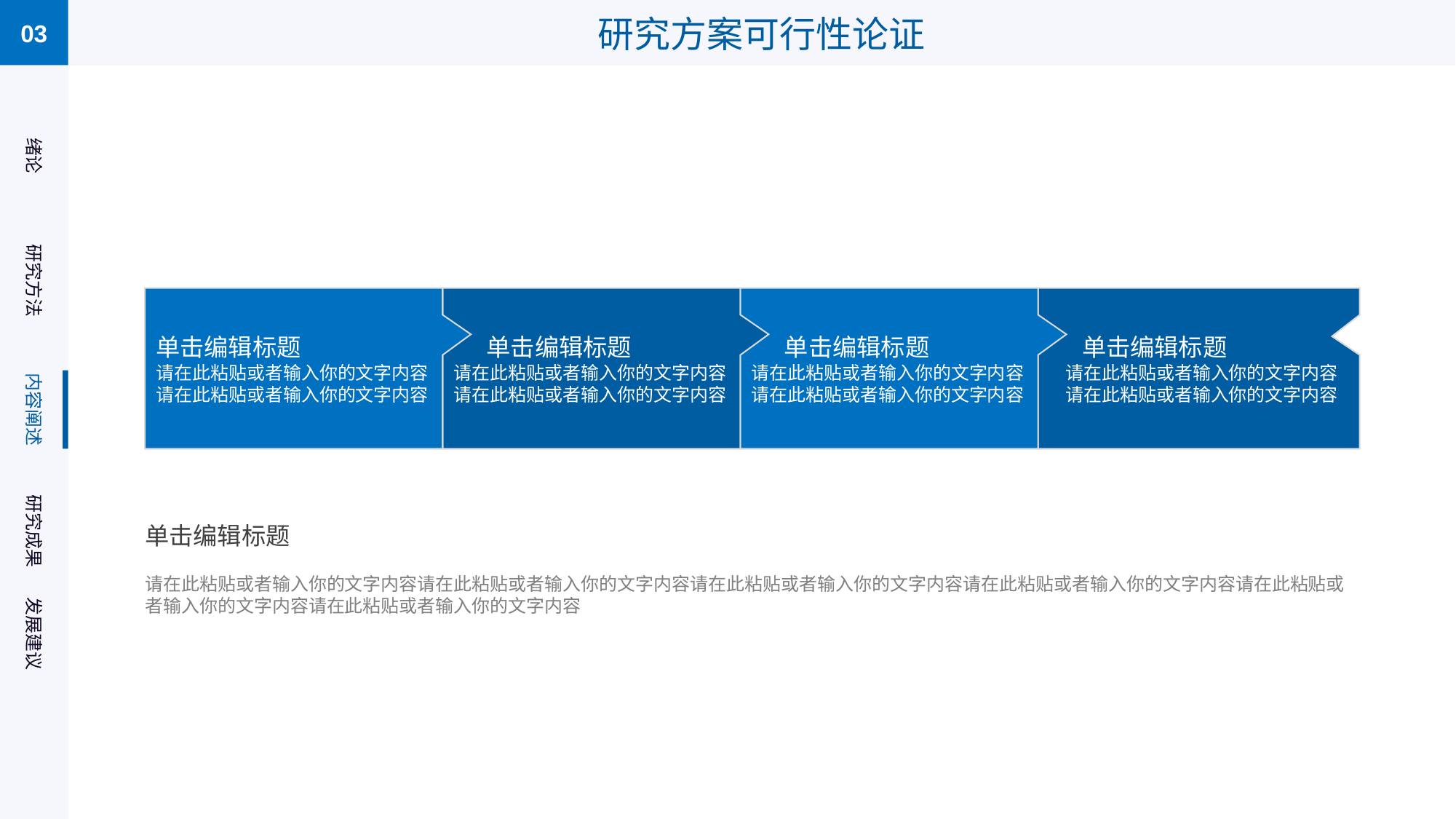

03
研究方案可行性论证

绪论
研究方法
单击编辑标题
请在此粘贴或者输入你的文字内容
请在此粘贴或者输入你的文字内容
     单击编辑标题
请在此粘贴或者输入你的文字内容
请在此粘贴或者输入你的文字内容
     单击编辑标题
请在此粘贴或者输入你的文字内容
请在此粘贴或者输入你的文字内容
     单击编辑标题
   请在此粘贴或者输入你的文字内容
   请在此粘贴或者输入你的文字内容

内容阐述
研究成果
单击编辑标题
请在此粘贴或者输入你的文字内容请在此粘贴或者输入你的文字内容请在此粘贴或者输入你的文字内容请在此粘贴或者输入你的文字内容请在此粘贴或者输入你的文字内容请在此粘贴或者输入你的文字内容

发展建议